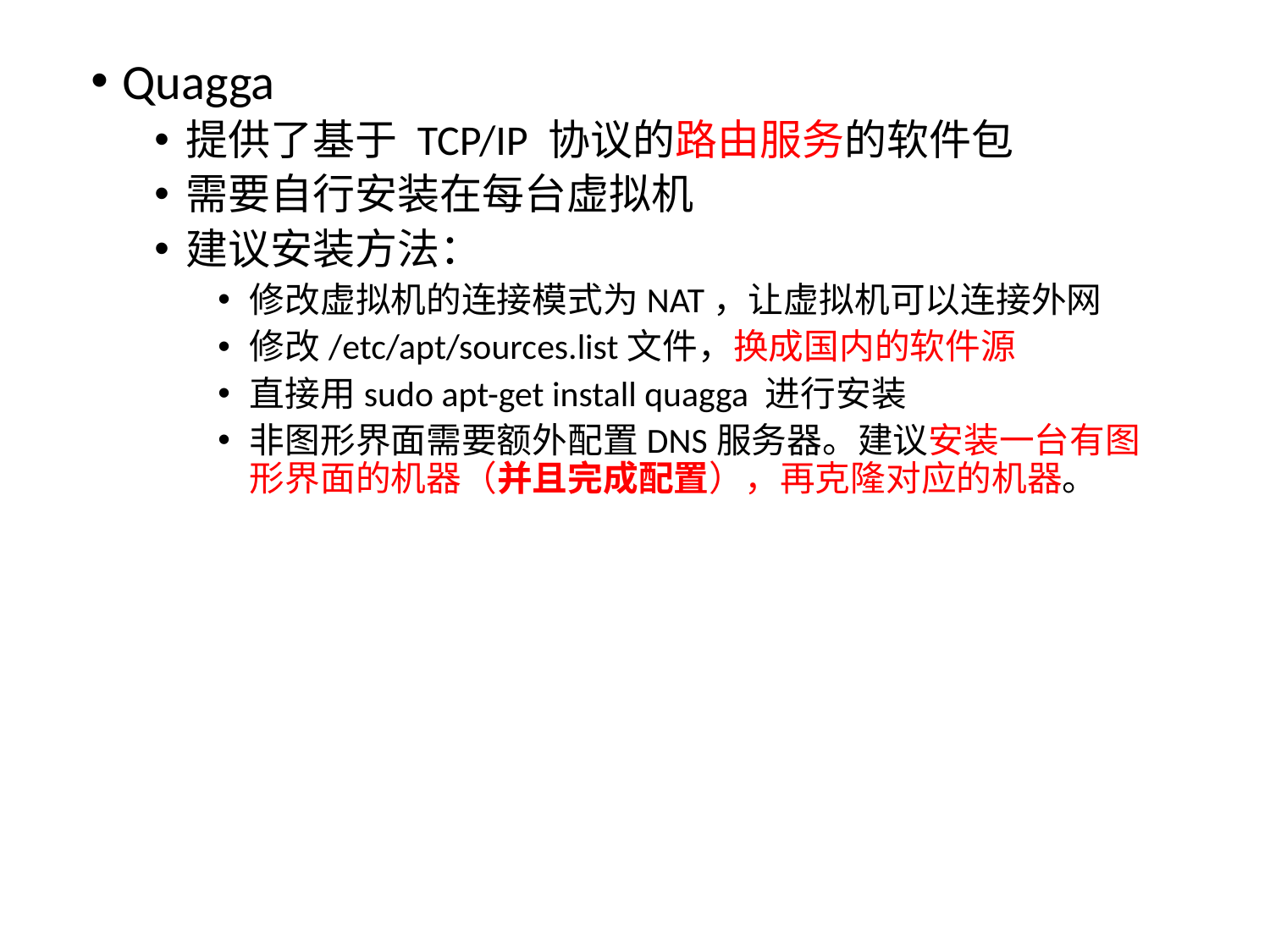

Quagga
提供了基于 TCP/IP 协议的路由服务的软件包
需要自行安装在每台虚拟机
建议安装方法：
修改虚拟机的连接模式为NAT，让虚拟机可以连接外网
修改/etc/apt/sources.list文件，换成国内的软件源
直接用sudo apt-get install quagga 进行安装
非图形界面需要额外配置DNS服务器。建议安装一台有图形界面的机器（并且完成配置），再克隆对应的机器。